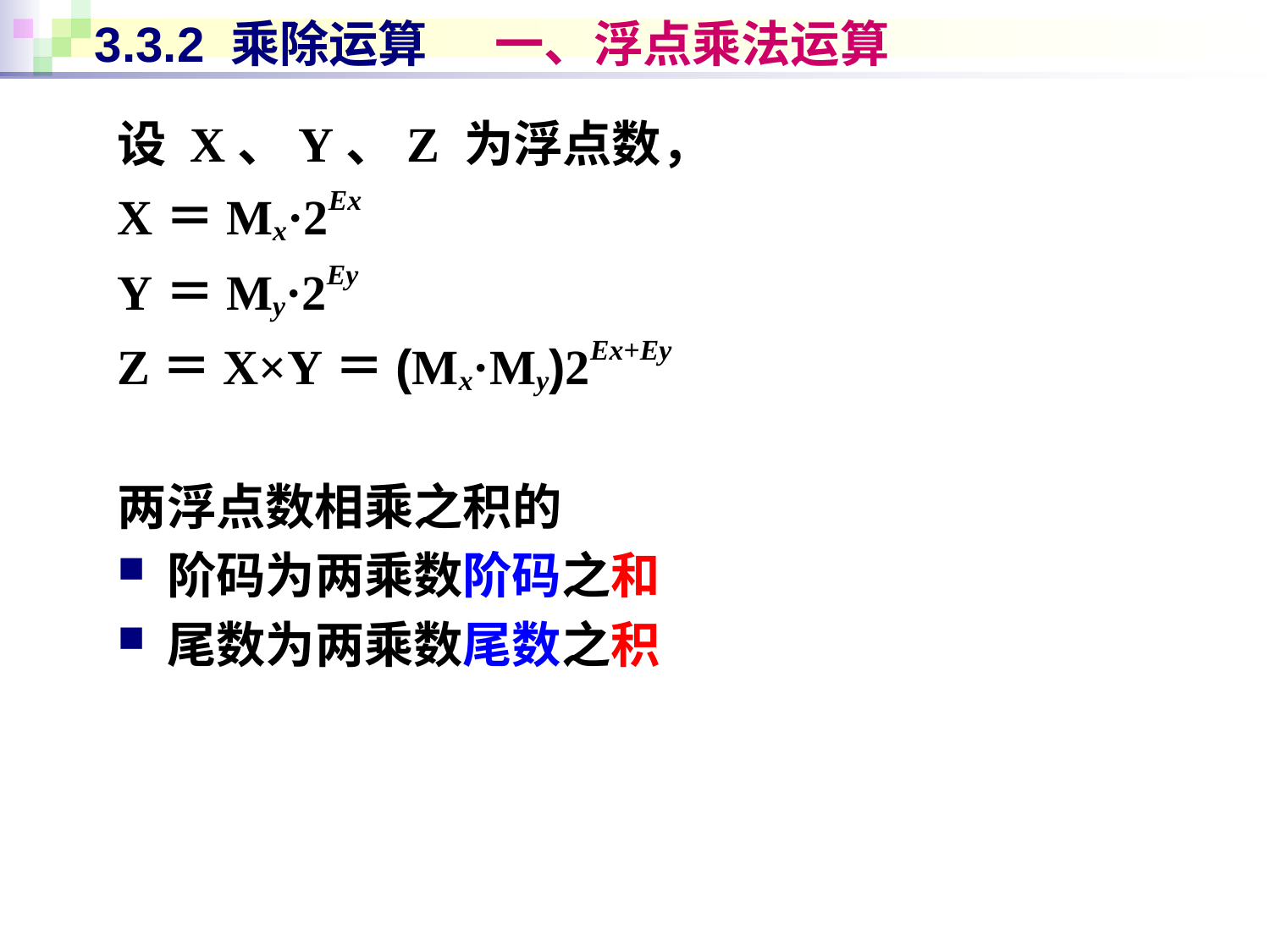

# 3.3.2 乘除运算      一、浮点乘法运算
设 X、Y、Z 为浮点数，
X＝Mx·2Ex
Y＝My·2Ey
Z＝X×Y＝(Mx·My)2Ex+Ey

两浮点数相乘之积的
阶码为两乘数阶码之和
尾数为两乘数尾数之积
47